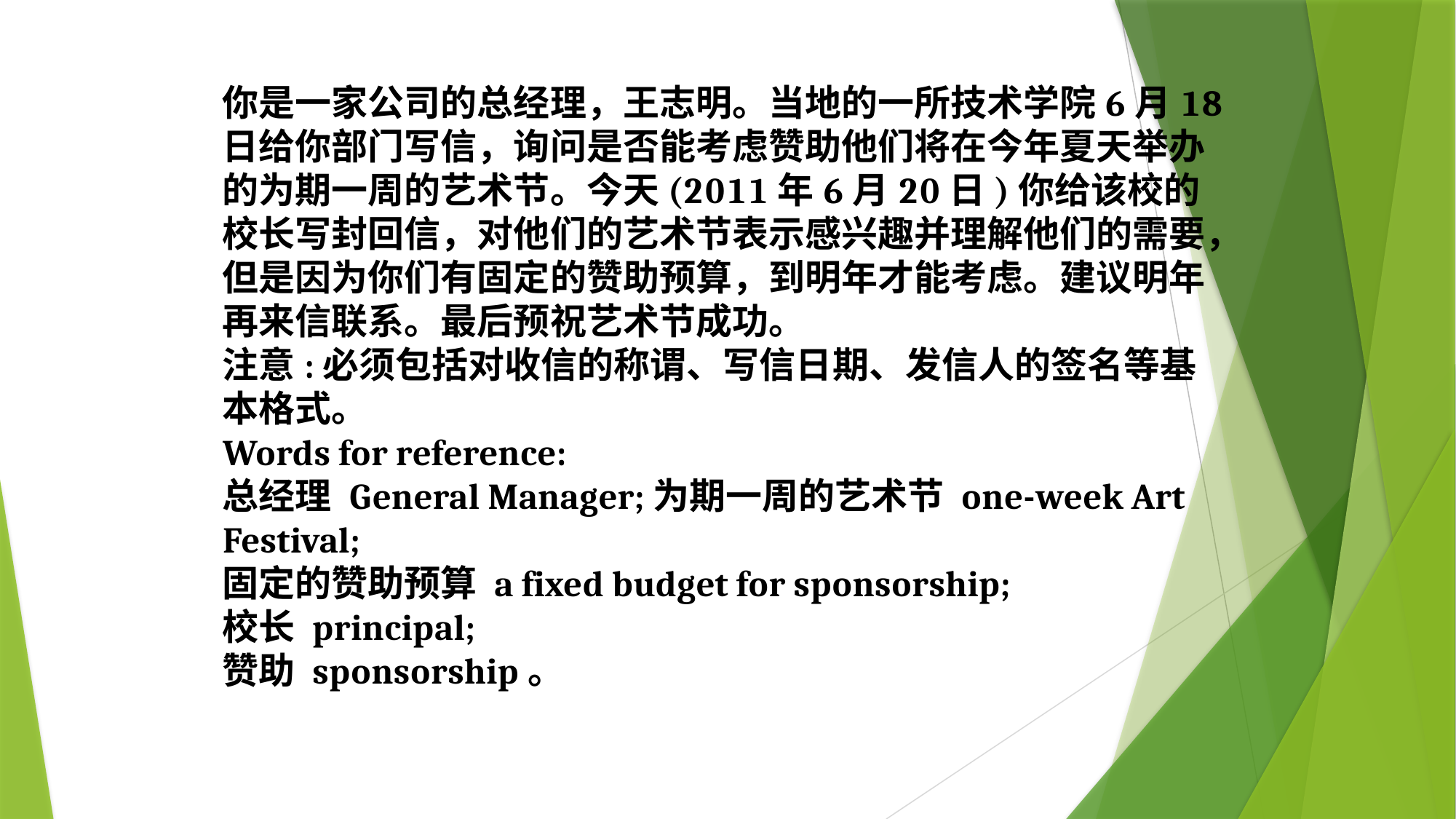

你是一家公司的总经理，王志明。当地的一所技术学院6月18日给你部门写信，询问是否能考虑赞助他们将在今年夏天举办的为期一周的艺术节。今天(2011年6月20日)你给该校的校长写封回信，对他们的艺术节表示感兴趣并理解他们的需要，但是因为你们有固定的赞助预算，到明年才能考虑。建议明年再来信联系。最后预祝艺术节成功。
注意:必须包括对收信的称谓、写信日期、发信人的签名等基本格式。
Words for reference:
总经理 General Manager;为期一周的艺术节 one-week Art Festival;
固定的赞助预算 a fixed budget for sponsorship;
校长 principal;
赞助 sponsorship。